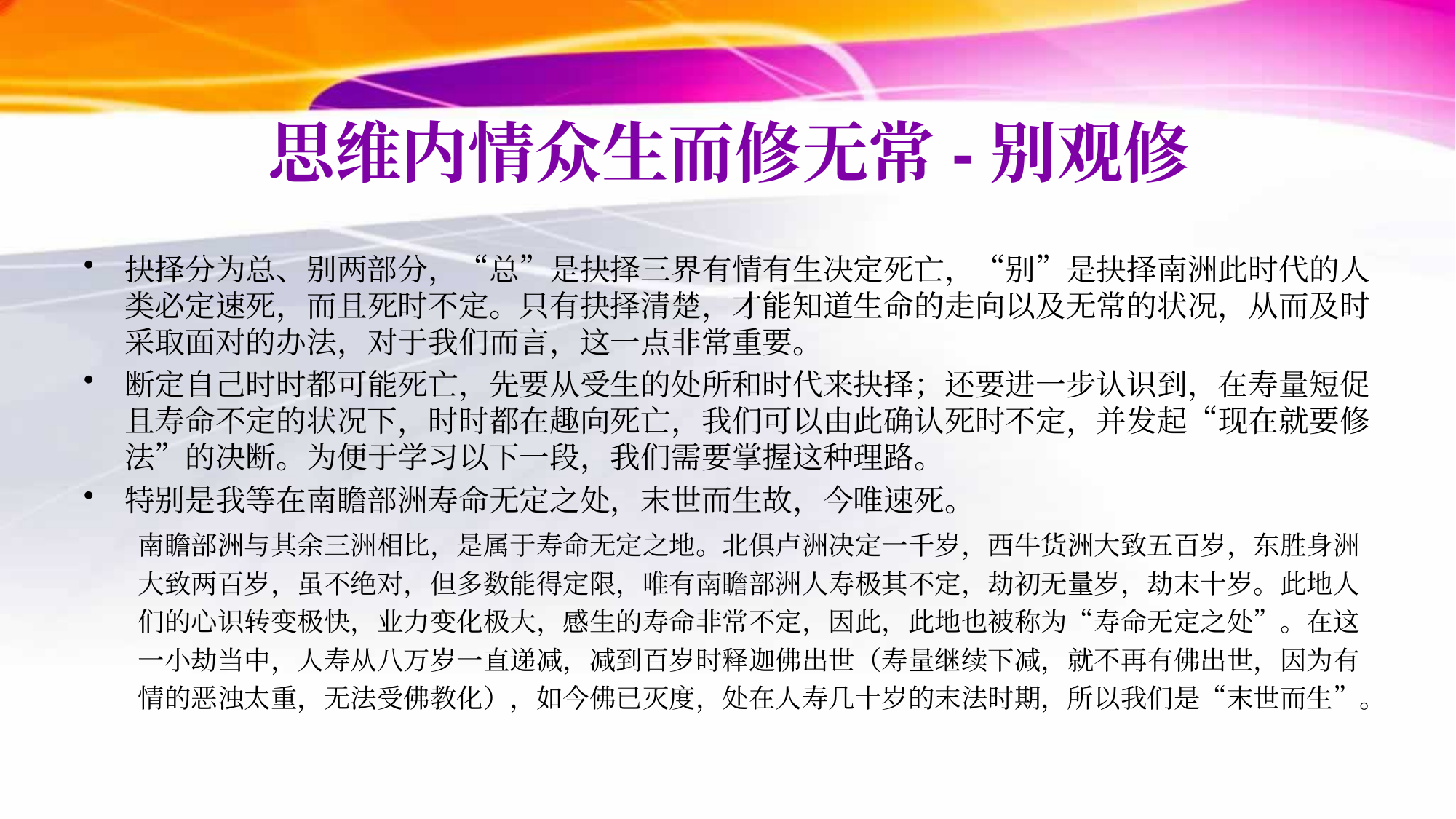

# 思维内情众生而修无常-别观修
抉择分为总、别两部分，“总”是抉择三界有情有生决定死亡，“别”是抉择南洲此时代的人类必定速死，而且死时不定。只有抉择清楚，才能知道生命的走向以及无常的状况，从而及时采取面对的办法，对于我们而言，这一点非常重要。
断定自己时时都可能死亡，先要从受生的处所和时代来抉择；还要进一步认识到，在寿量短促且寿命不定的状况下，时时都在趣向死亡，我们可以由此确认死时不定，并发起“现在就要修法”的决断。为便于学习以下一段，我们需要掌握这种理路。
特别是我等在南瞻部洲寿命无定之处，末世而生故，今唯速死。
南瞻部洲与其余三洲相比，是属于寿命无定之地。北俱卢洲决定一千岁，西牛货洲大致五百岁，东胜身洲大致两百岁，虽不绝对，但多数能得定限，唯有南瞻部洲人寿极其不定，劫初无量岁，劫末十岁。此地人们的心识转变极快，业力变化极大，感生的寿命非常不定，因此，此地也被称为“寿命无定之处”。在这一小劫当中，人寿从八万岁一直递减，减到百岁时释迦佛出世（寿量继续下减，就不再有佛出世，因为有情的恶浊太重，无法受佛教化），如今佛已灭度，处在人寿几十岁的末法时期，所以我们是“末世而生”。